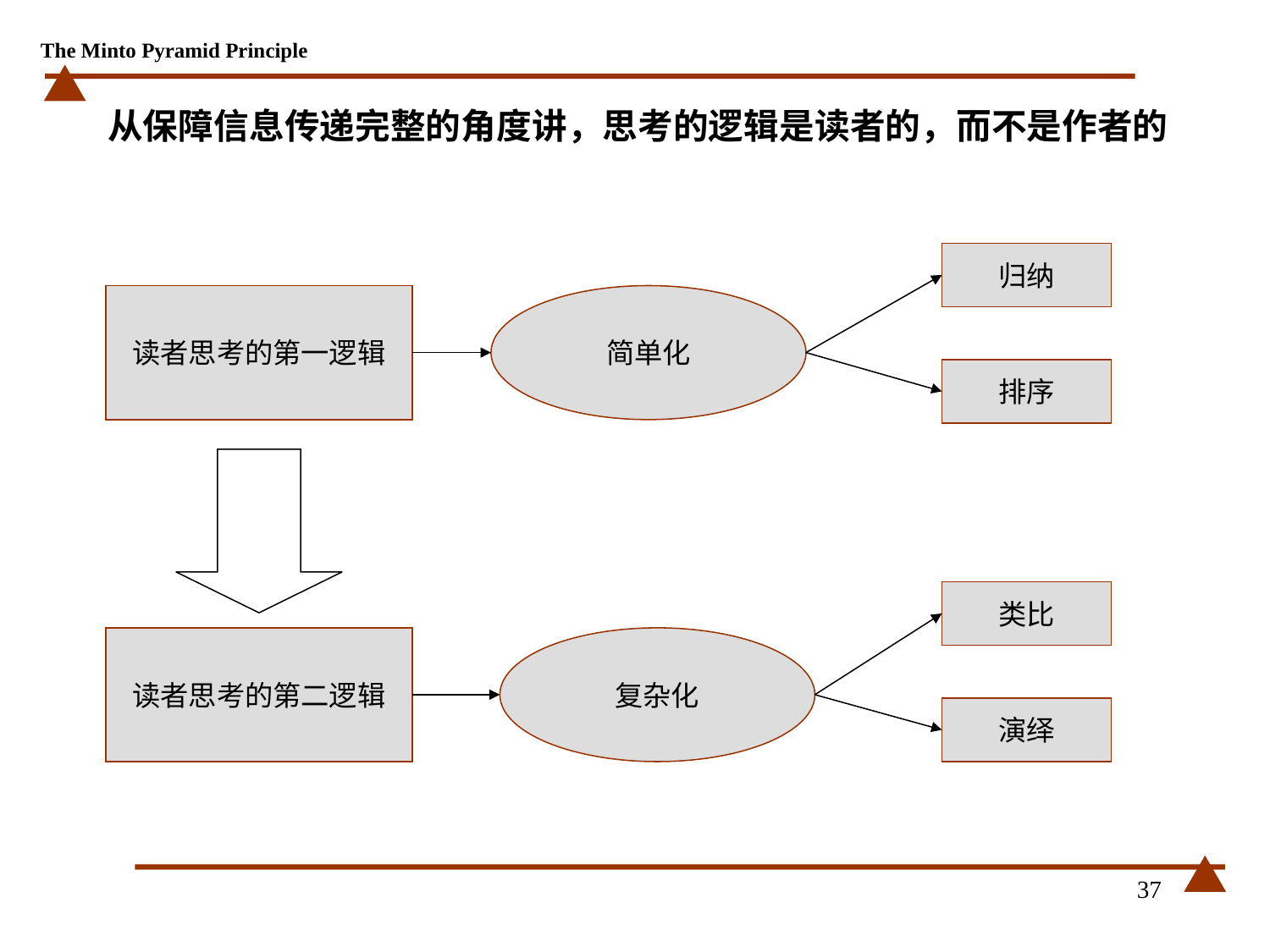

# 从保障信息传递完整的角度讲，思考的逻辑是读者的，而不是作者的
归纳
排序
读者思考的第一逻辑
简单化

读者思考的第二逻辑
复杂化
类比
演绎
37